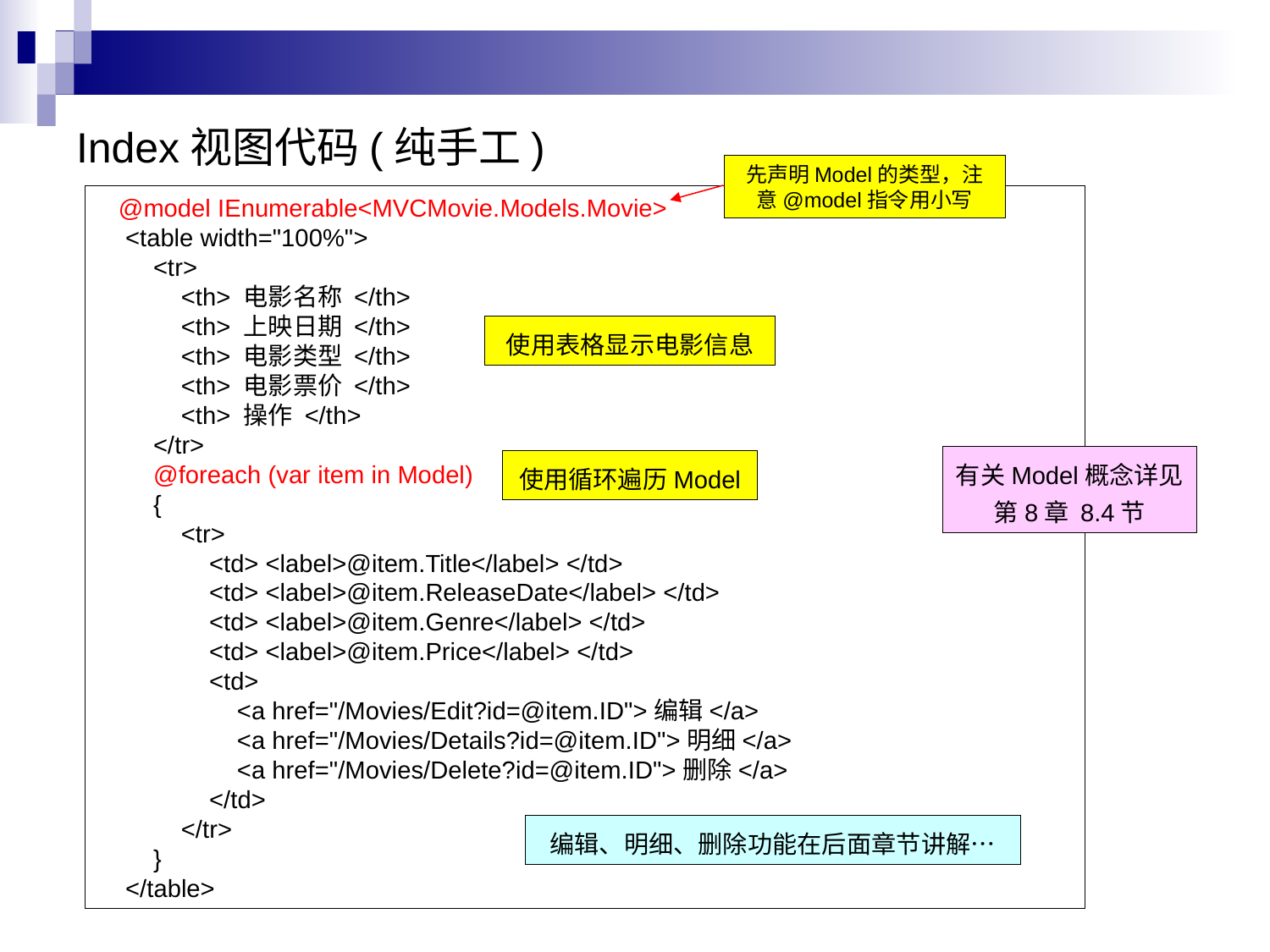

Index视图代码(纯手工)
先声明Model的类型，注意@model指令用小写
   @model IEnumerable<MVCMovie.Models.Movie>
    <table width="100%">
        <tr>
            <th> 电影名称 </th>
            <th> 上映日期 </th>
            <th> 电影类型 </th>
            <th> 电影票价 </th>
            <th> 操作 </th>
        </tr>
        @foreach (var item in Model)
        {
            <tr>
                <td> <label>@item.Title</label> </td>
                <td> <label>@item.ReleaseDate</label> </td>
                <td> <label>@item.Genre</label> </td>
                <td> <label>@item.Price</label> </td>
                <td>
                    <a href="/Movies/Edit?id=@item.ID">编辑</a>
                    <a href="/Movies/Details?id=@item.ID">明细</a>
                    <a href="/Movies/Delete?id=@item.ID">删除</a>
                </td>
            </tr>
        }
    </table>
使用表格显示电影信息
有关Model概念详见第8章 8.4节
使用循环遍历Model
编辑、明细、删除功能在后面章节讲解…